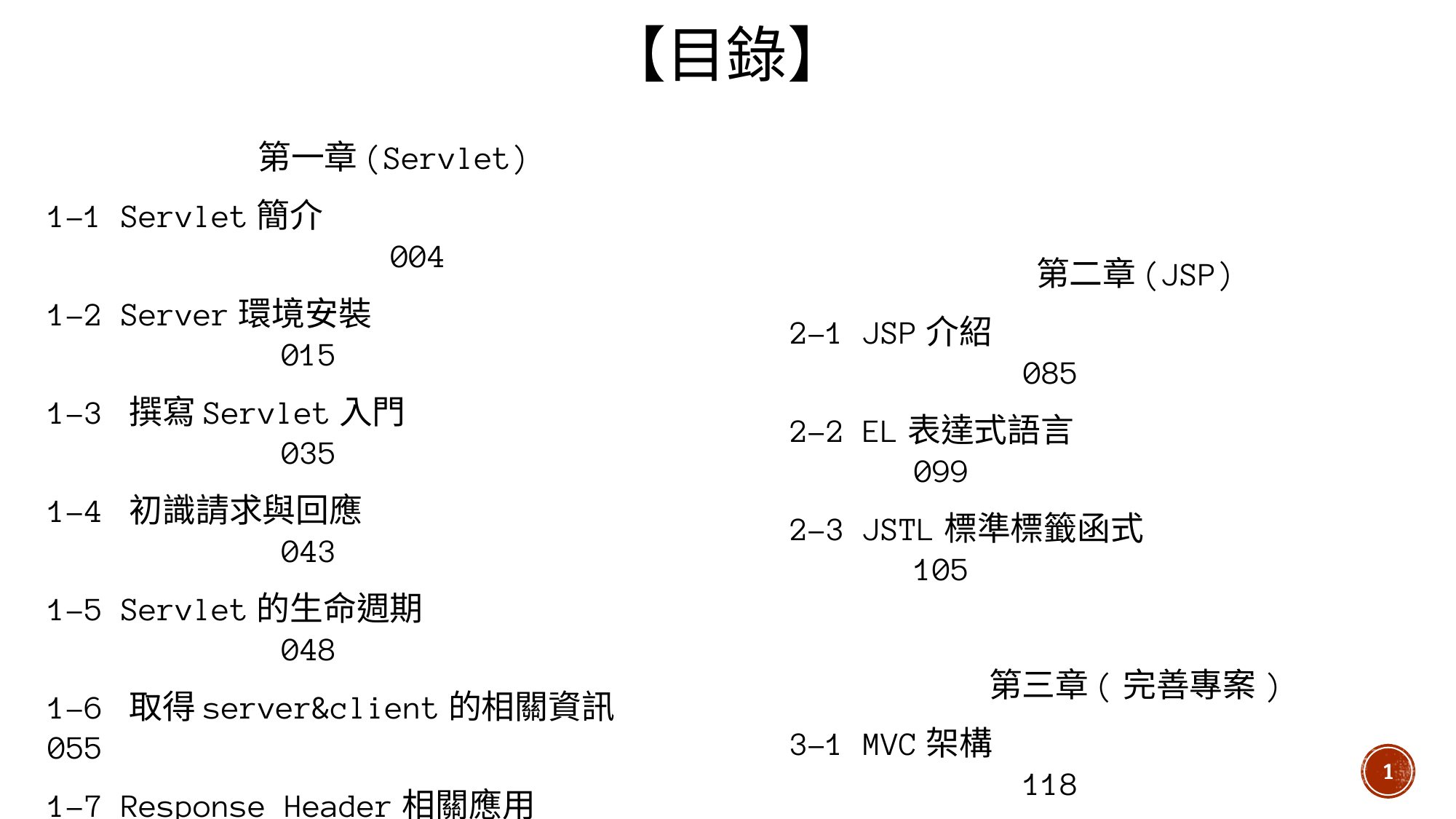

【目錄】
第一章(Servlet)
1-1 Servlet簡介							 004
1-2 Server環境安裝						 015
1-3 撰寫Servlet入門					 035
1-4 初識請求與回應						 043
1-5 Servlet的生命週期					 048
1-6 取得server&client的相關資訊	 055
1-7 Response Header相關應用			 063
1-8 Session Tracking					 067
1-9 傳遞資訊								 074
1-10 資料庫連結							 078

第二章(JSP)
2-1 JSP介紹							 085
2-2 EL表達式語言					 099
2-3 JSTL標準標籤函式				 105

第三章(完善專案)
3-1 MVC架構							 118
3-2 Listener						 124
3-3 Filters							 128
備註									 132

1